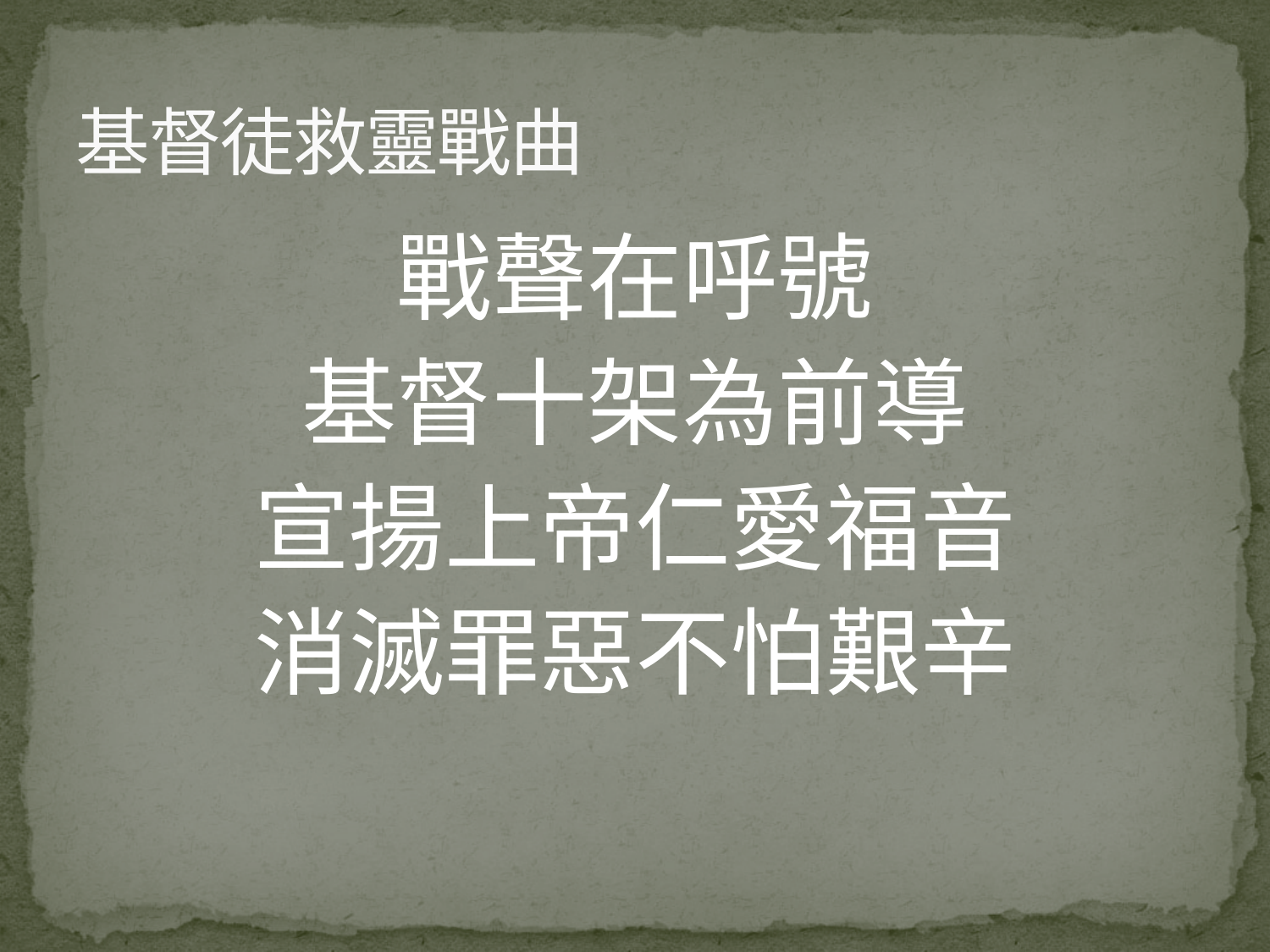

# 基督徒救靈戰曲
戰聲在呼號
基督十架為前導
宣揚上帝仁愛福音
消滅罪惡不怕艱辛